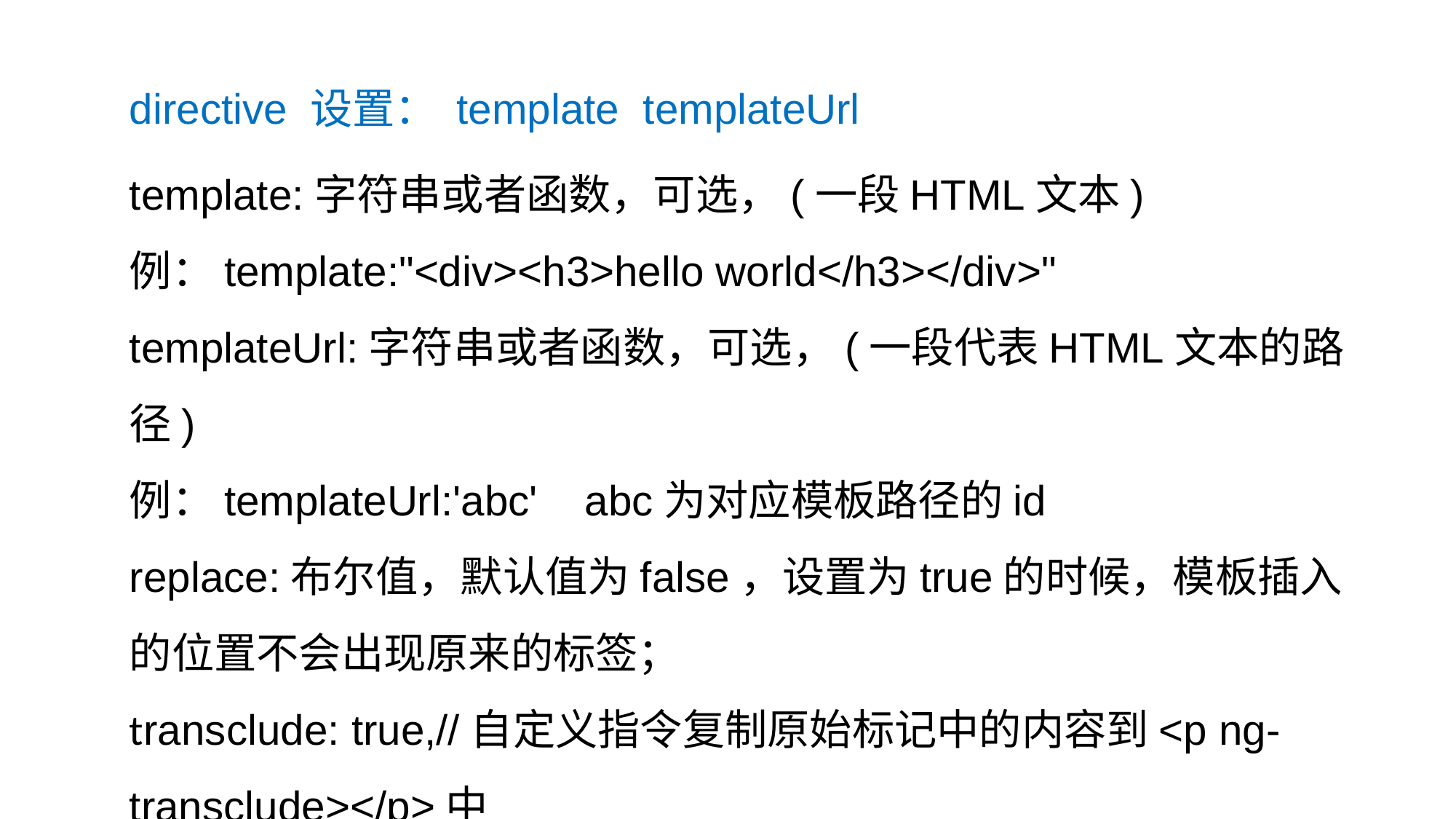

directive 设置： template  templateUrl
template:字符串或者函数，可选，(一段HTML文本)
例：template:"<div><h3>hello world</h3></div>"
templateUrl:字符串或者函数，可选，(一段代表HTML文本的路径)
例：templateUrl:'abc'    abc为对应模板路径的id
replace:布尔值，默认值为false，设置为true的时候，模板插入的位置不会出现原来的标签；
transclude: true,//自定义指令复制原始标记中的内容到<p ng-transclude></p>中